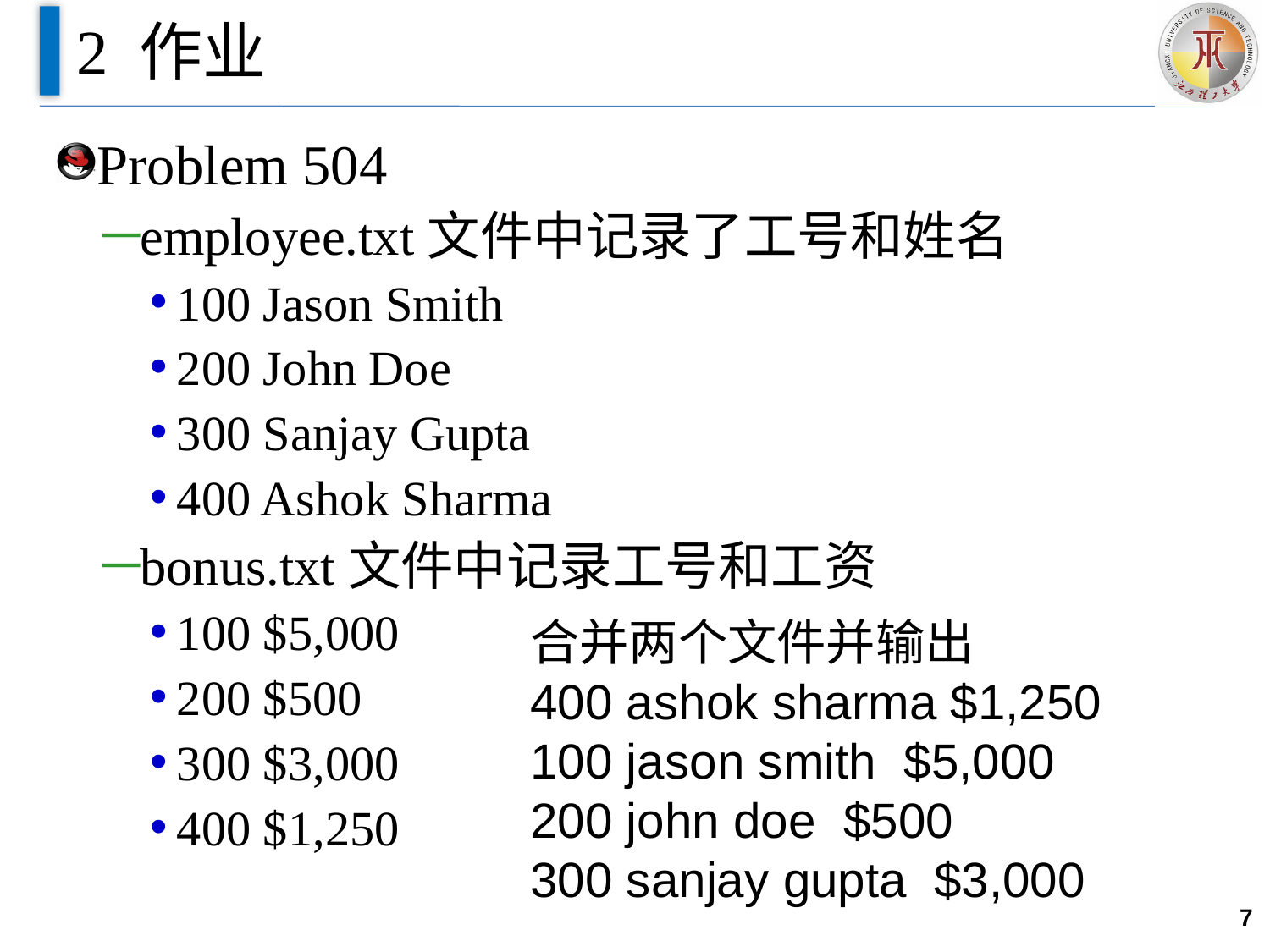

# 2 作业
Problem 504
employee.txt文件中记录了工号和姓名
100 Jason Smith
200 John Doe
300 Sanjay Gupta
400 Ashok Sharma
bonus.txt文件中记录工号和工资
100 $5,000
200 $500
300 $3,000
400 $1,250
合并两个文件并输出
400 ashok sharma $1,250
100 jason smith  $5,000
200 john doe  $500
300 sanjay gupta  $3,000
7